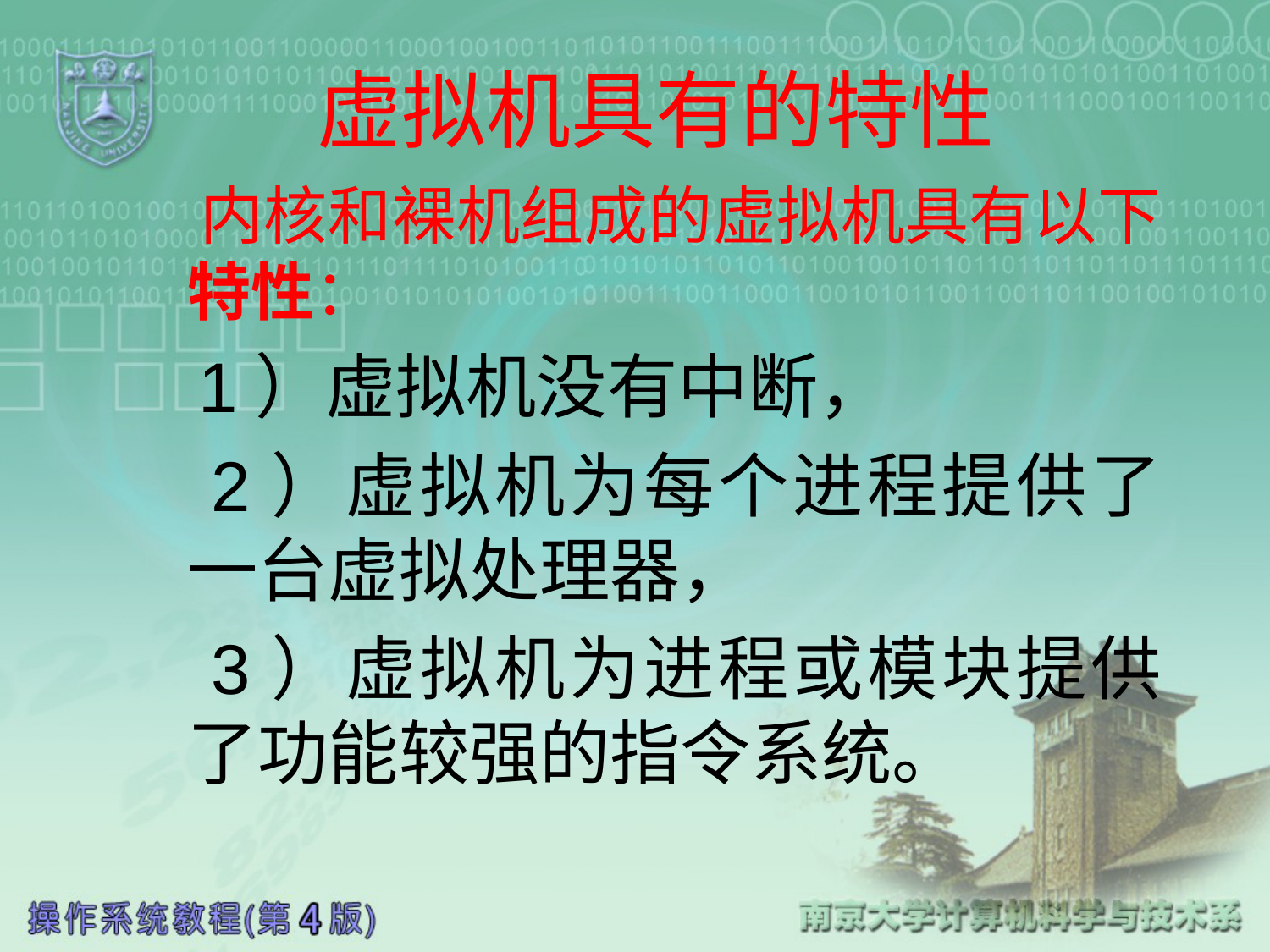

虚拟机具有的特性
#
   内核和裸机组成的虚拟机具有以下特性：
   1）虚拟机没有中断，
   2）虚拟机为每个进程提供了一台虚拟处理器，
   3）虚拟机为进程或模块提供了功能较强的指令系统。